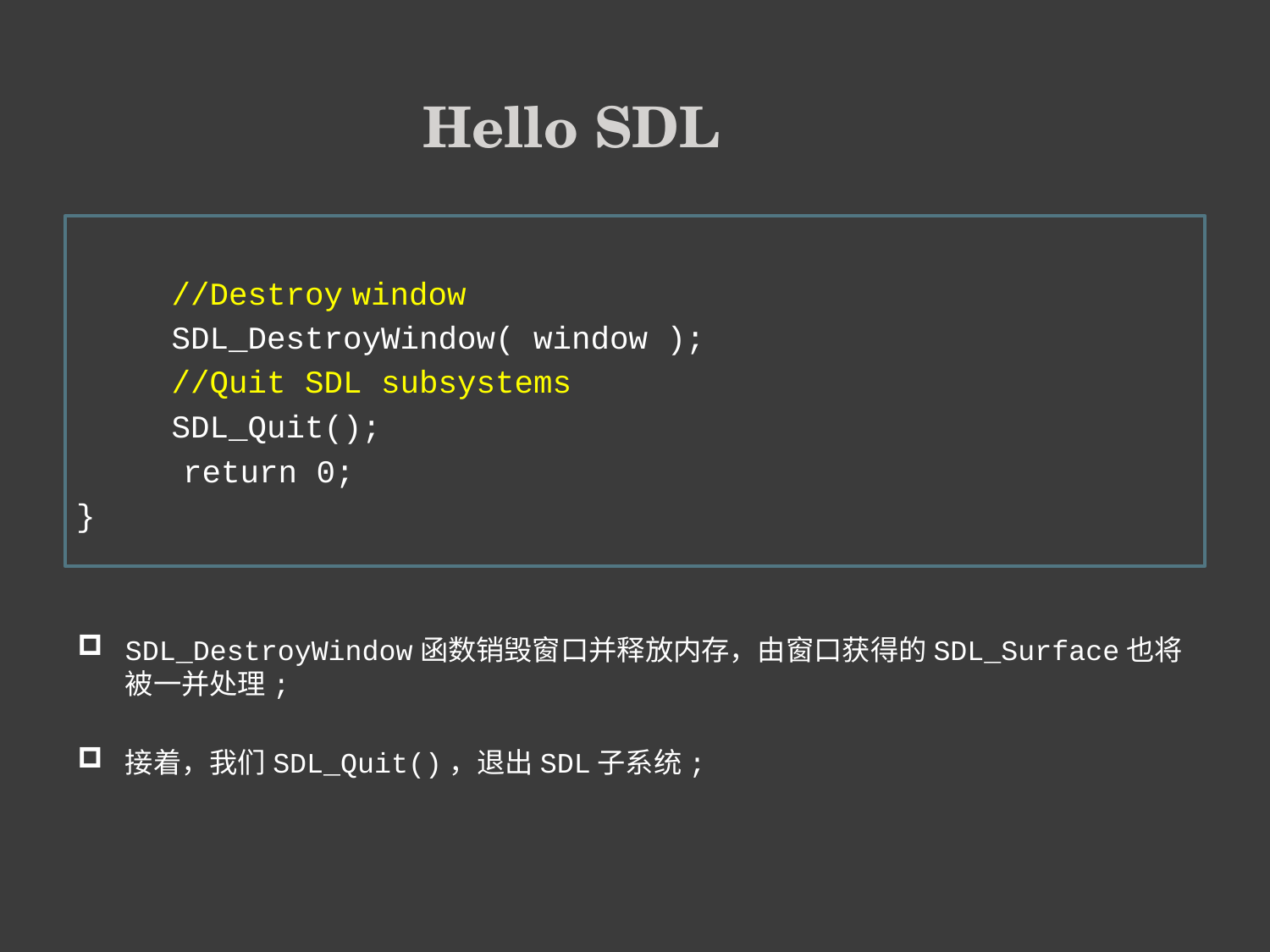

Hello SDL

     //Destroy window
     SDL_DestroyWindow( window );
     //Quit SDL subsystems
     SDL_Quit();
            return 0;
}
SDL_DestroyWindow函数销毁窗口并释放内存，由窗口获得的SDL_Surface也将被一并处理;

接着，我们SDL_Quit()，退出SDL子系统;